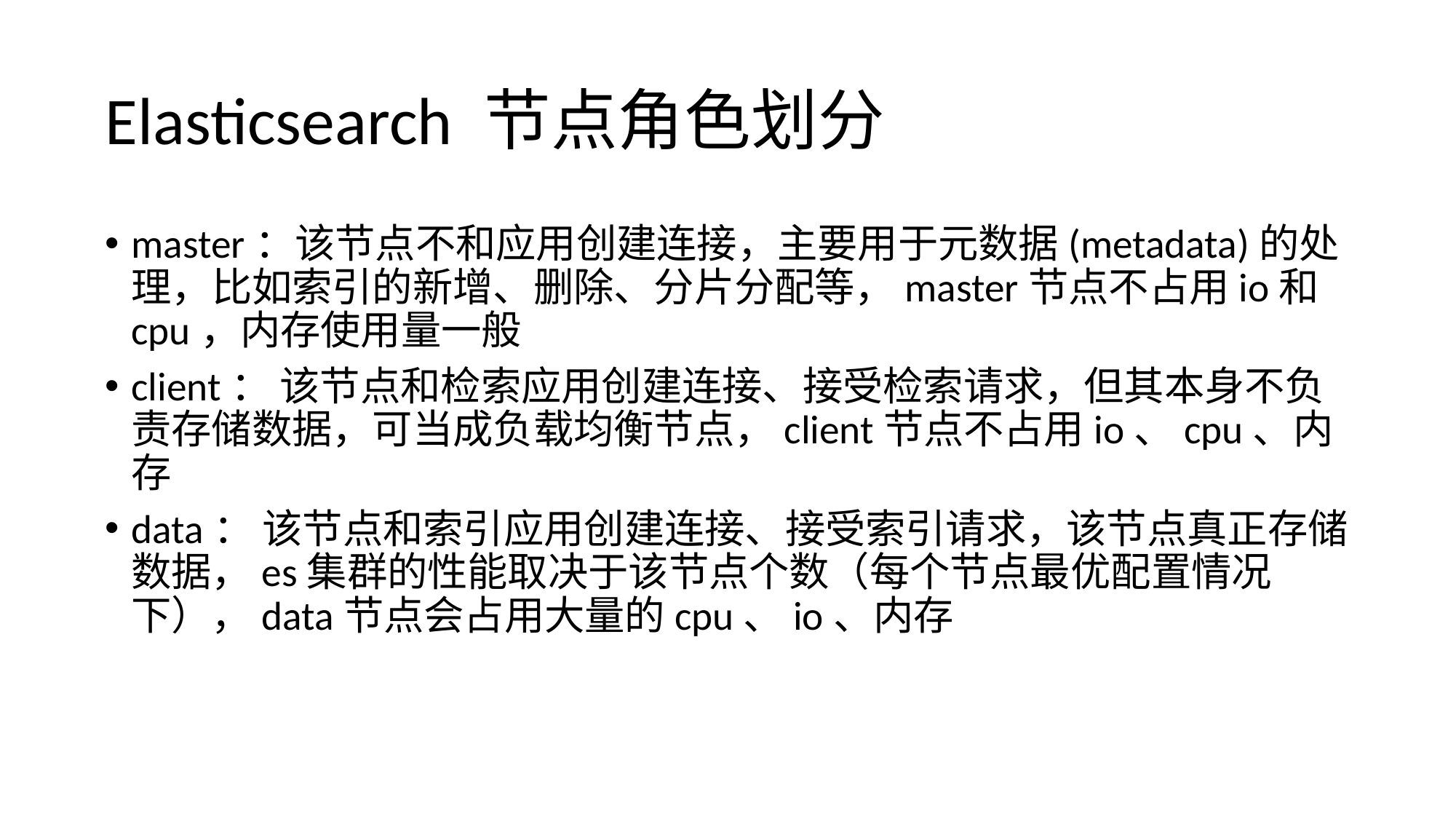

# Elasticsearch 节点角色划分
master：该节点不和应用创建连接，主要用于元数据(metadata)的处理，比如索引的新增、删除、分片分配等，master节点不占用io和cpu，内存使用量一般
client： 该节点和检索应用创建连接、接受检索请求，但其本身不负责存储数据，可当成负载均衡节点，client节点不占用io、cpu、内存
data： 该节点和索引应用创建连接、接受索引请求，该节点真正存储数据，es集群的性能取决于该节点个数（每个节点最优配置情况下），data节点会占用大量的cpu、io、内存